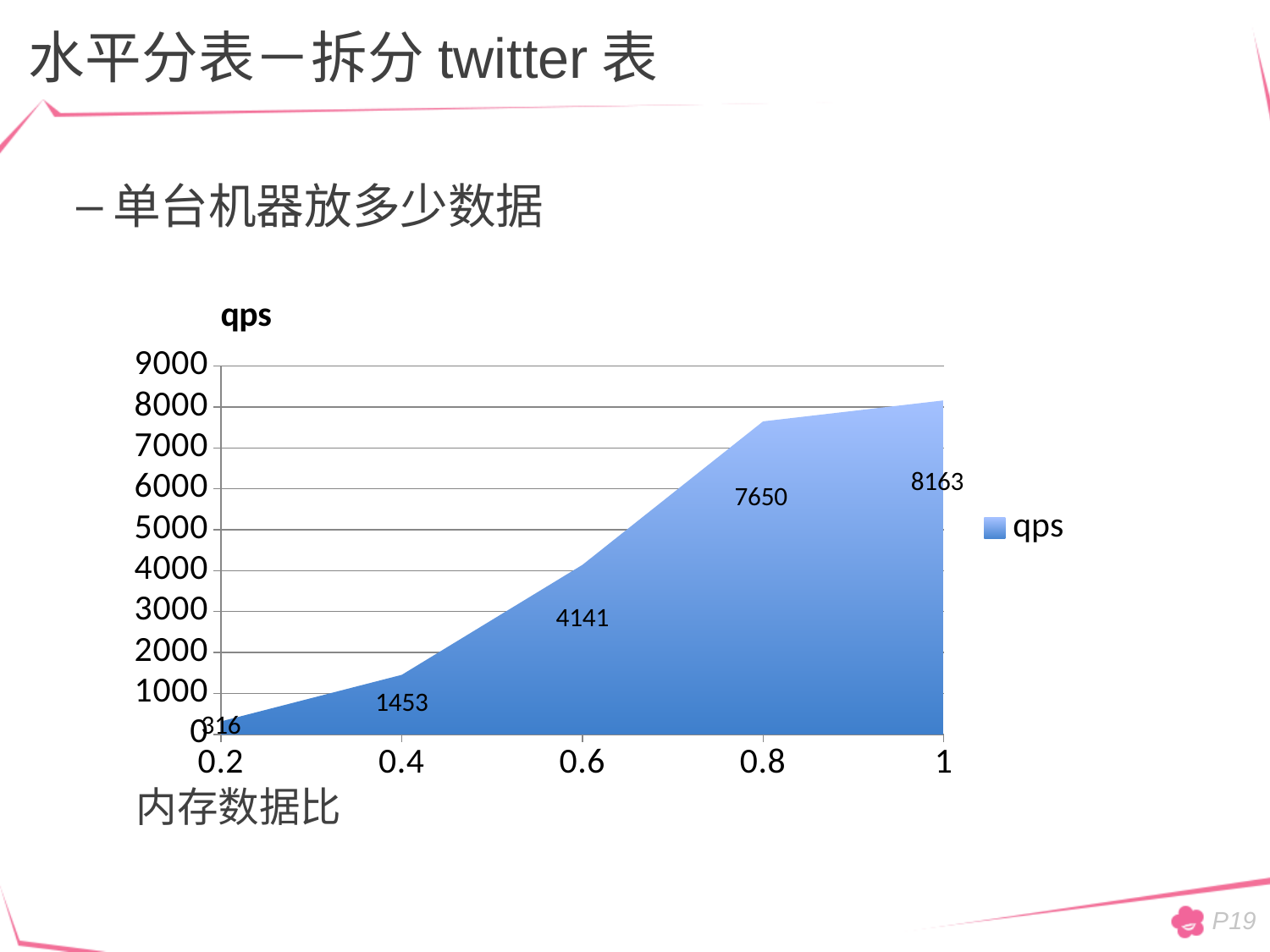

# 水平分表－拆分twitter表
单台机器放多少数据

														内存数据比

### Chart:

| Category | qps |
|---|---|
| 0.2 | 316.0 |
| 0.4 | 1453.0 |
| 0.6 | 4141.0 |
| 0.8 | 7650.0 |
| 1 | 8163.0 |
P19